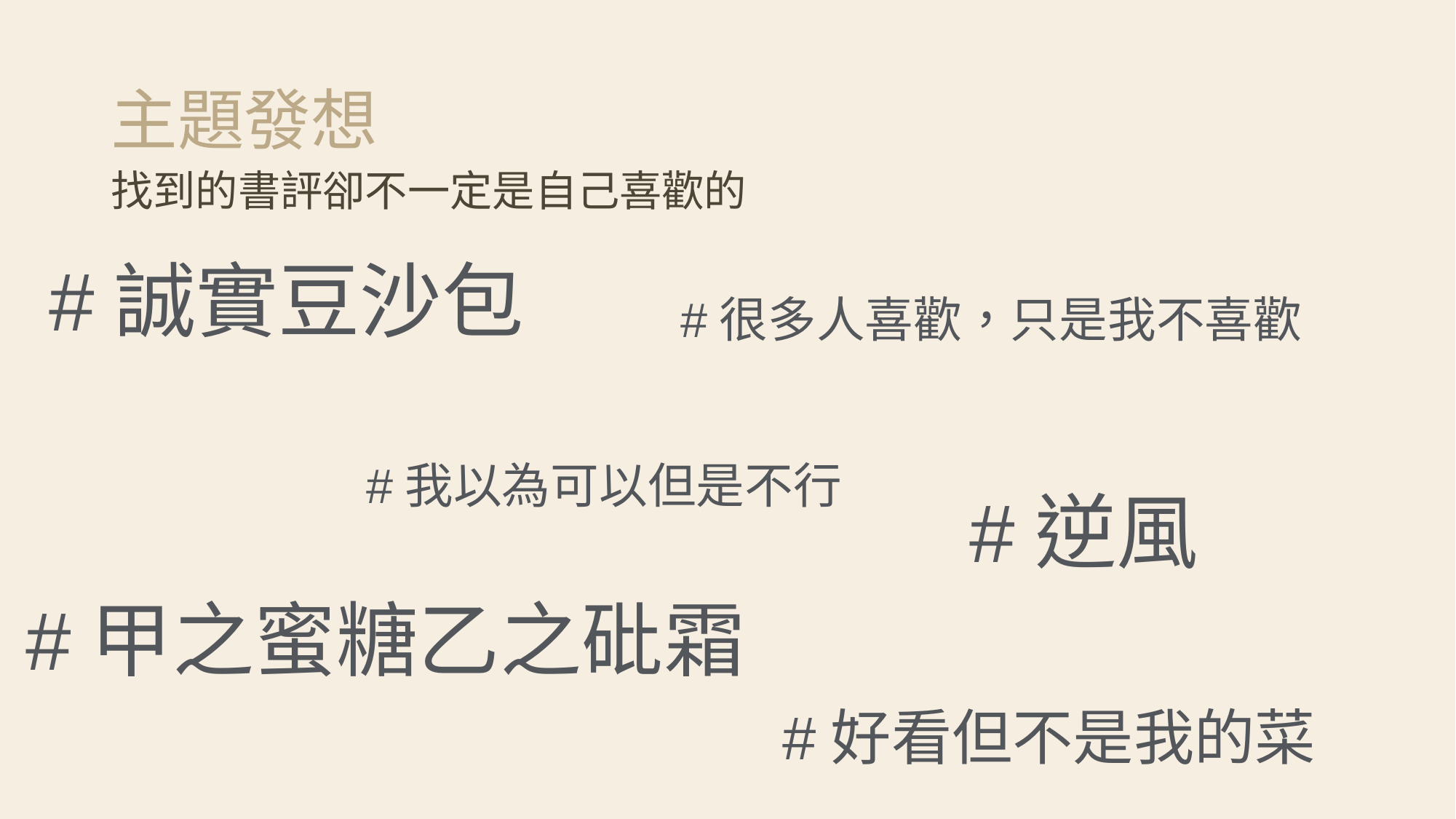

# 主題發想
找到的書評卻不一定是自己喜歡的
#誠實豆沙包
#很多人喜歡，只是我不喜歡
#我以為可以但是不行
#逆風
#甲之蜜糖乙之砒霜
#好看但不是我的菜